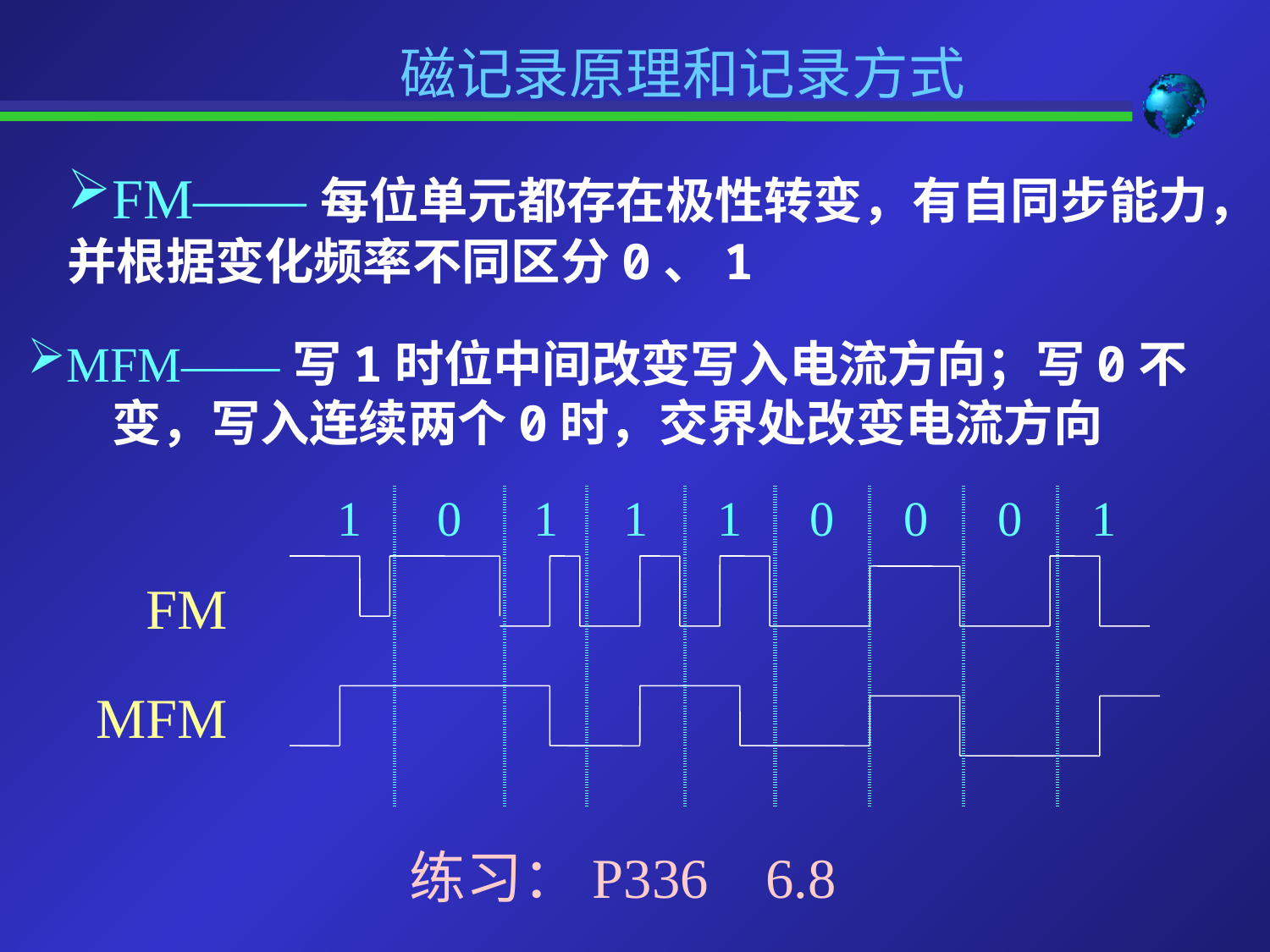

磁记录原理和记录方式
FM——每位单元都存在极性转变，有自同步能力，并根据变化频率不同区分0、1
MFM——写1时位中间改变写入电流方向；写0不变，写入连续两个0时，交界处改变电流方向

| 1 | 0 | 1 | 1 | 1 | 0 | 0 | 0 | 1 |
| --- | --- | --- | --- | --- | --- | --- | --- | --- |

FM

MFM

练习：P336    6.8
25